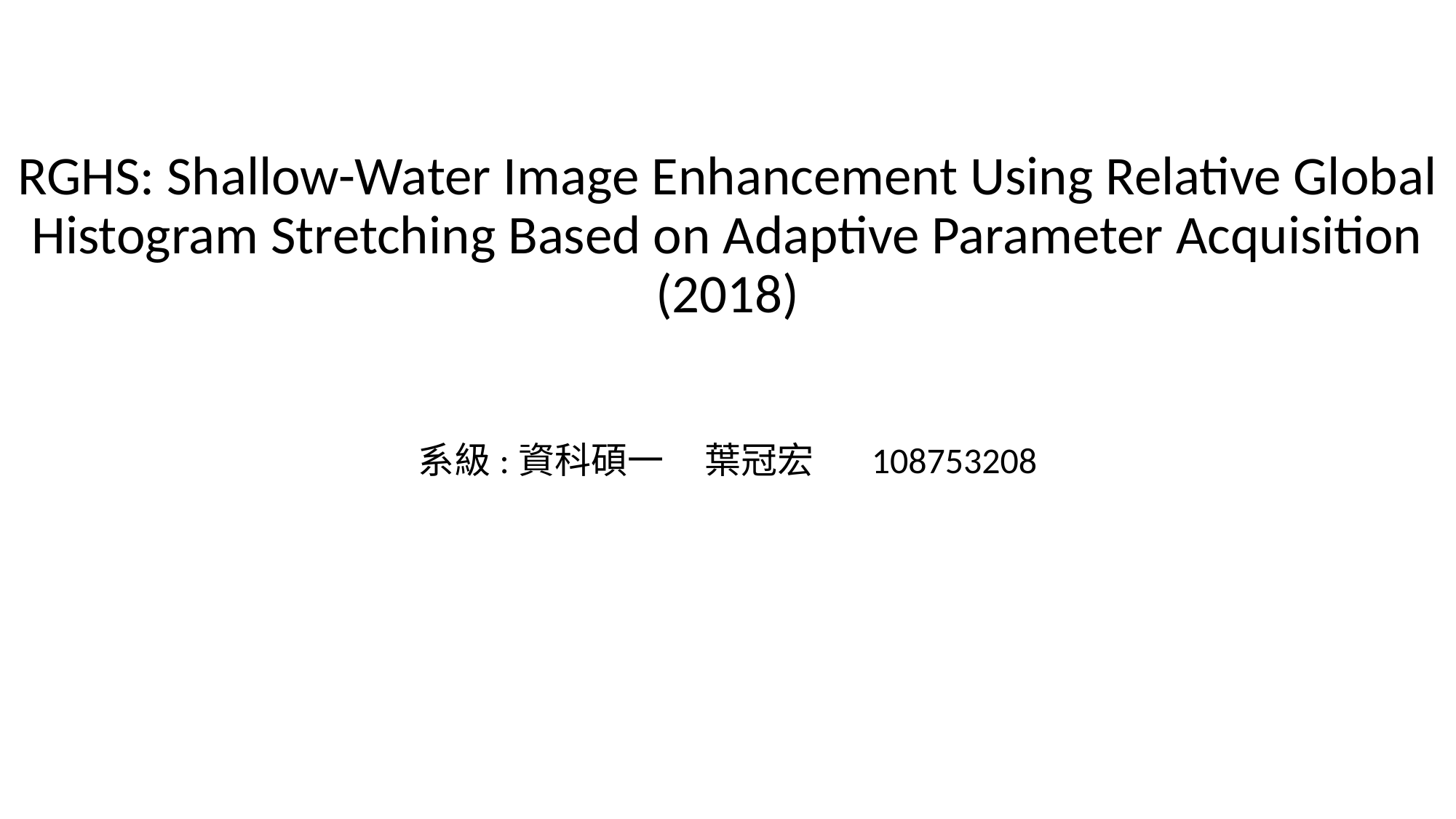

# RGHS: Shallow-Water Image Enhancement Using Relative Global Histogram Stretching Based on Adaptive Parameter Acquisition (2018)
系級:資科碩一     葉冠宏      108753208